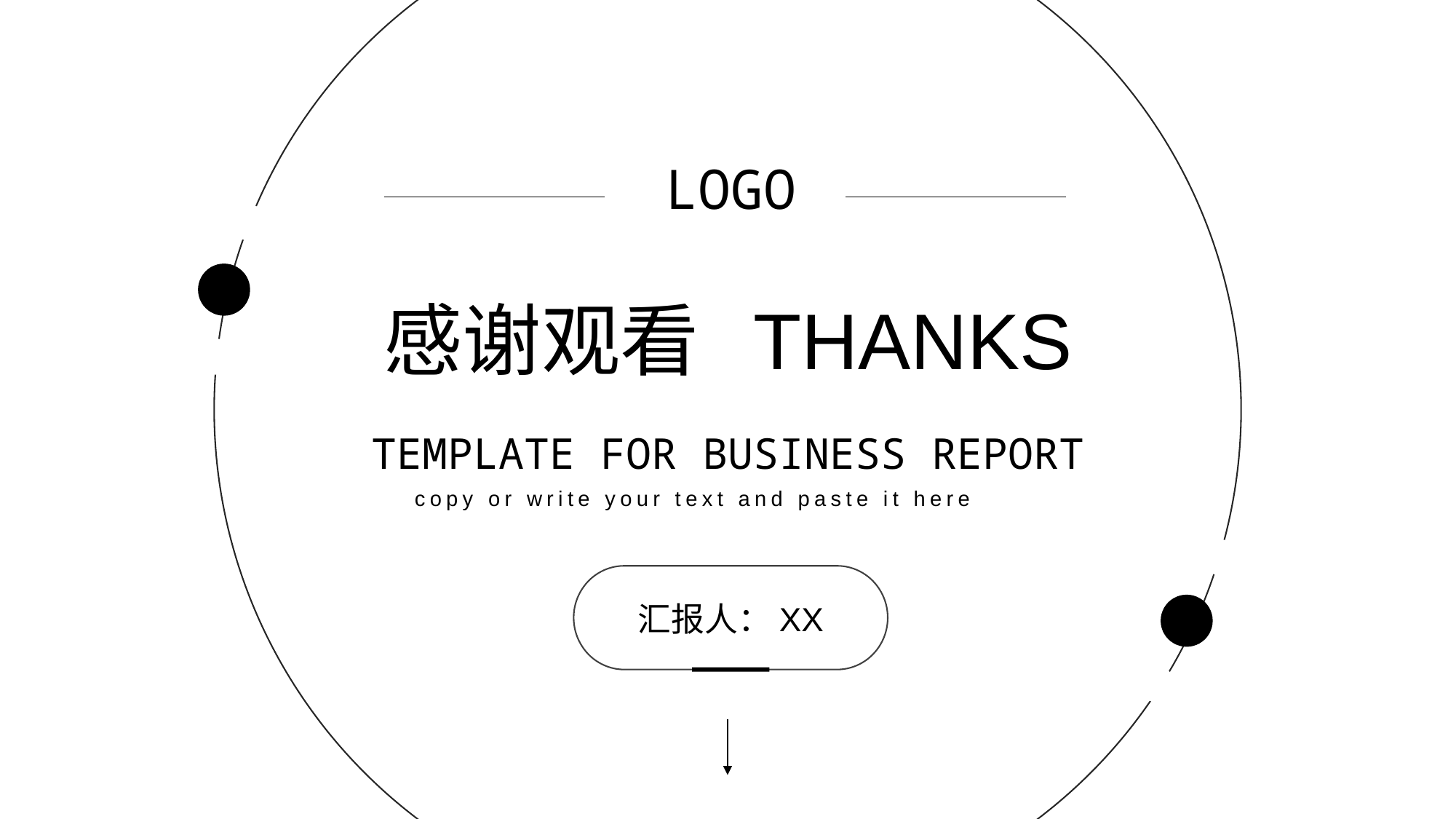

LOGO
感谢观看  THANKS
TEMPLATE FOR BUSINESS REPORT
copy or write your text and paste it here

汇报人：XX